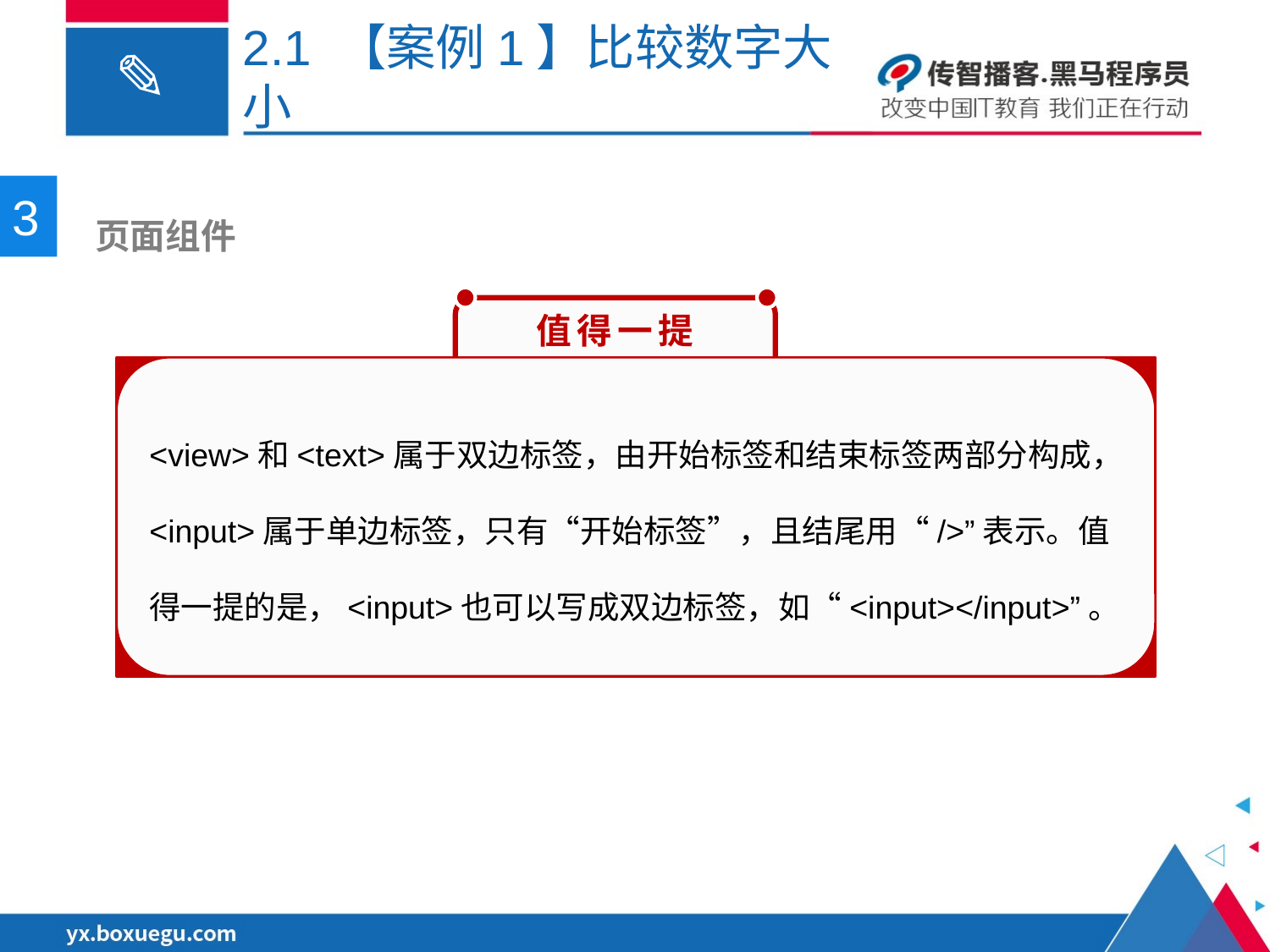

# 2.1 【案例1】比较数字大小

3
  页面组件

值得一提

<view>和<text>属于双边标签，由开始标签和结束标签两部分构成，<input>属于单边标签，只有“开始标签”，且结尾用“/>”表示。值得一提的是，<input>也可以写成双边标签，如“<input></input>”。